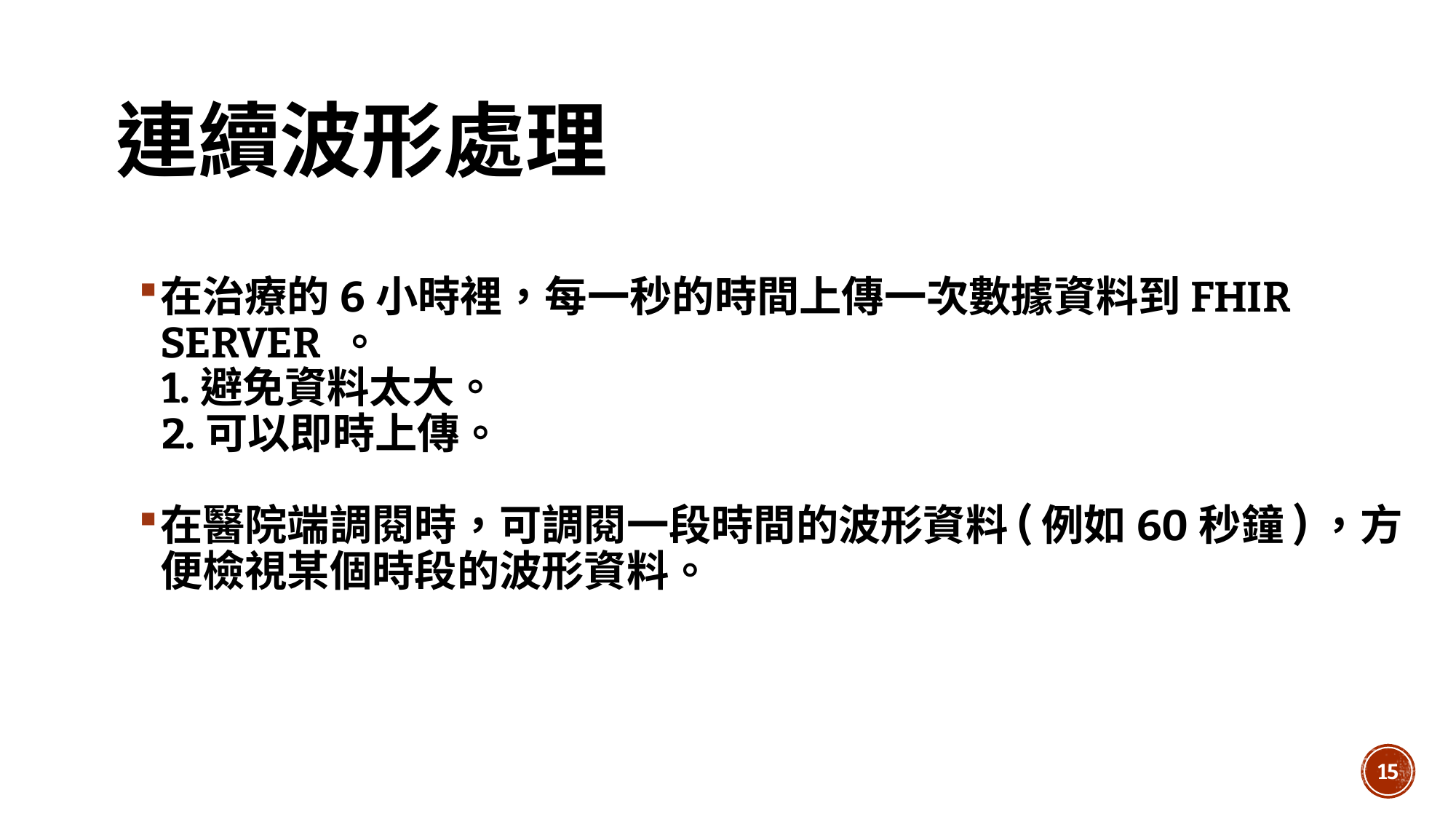

# 連續波形處理
在治療的6小時裡，每一秒的時間上傳一次數據資料到FHIR  SERVER 。
   1.避免資料太大。
   2.可以即時上傳。

在醫院端調閱時，可調閱一段時間的波形資料(例如60秒鐘)，方便檢視某個時段的波形資料。

15